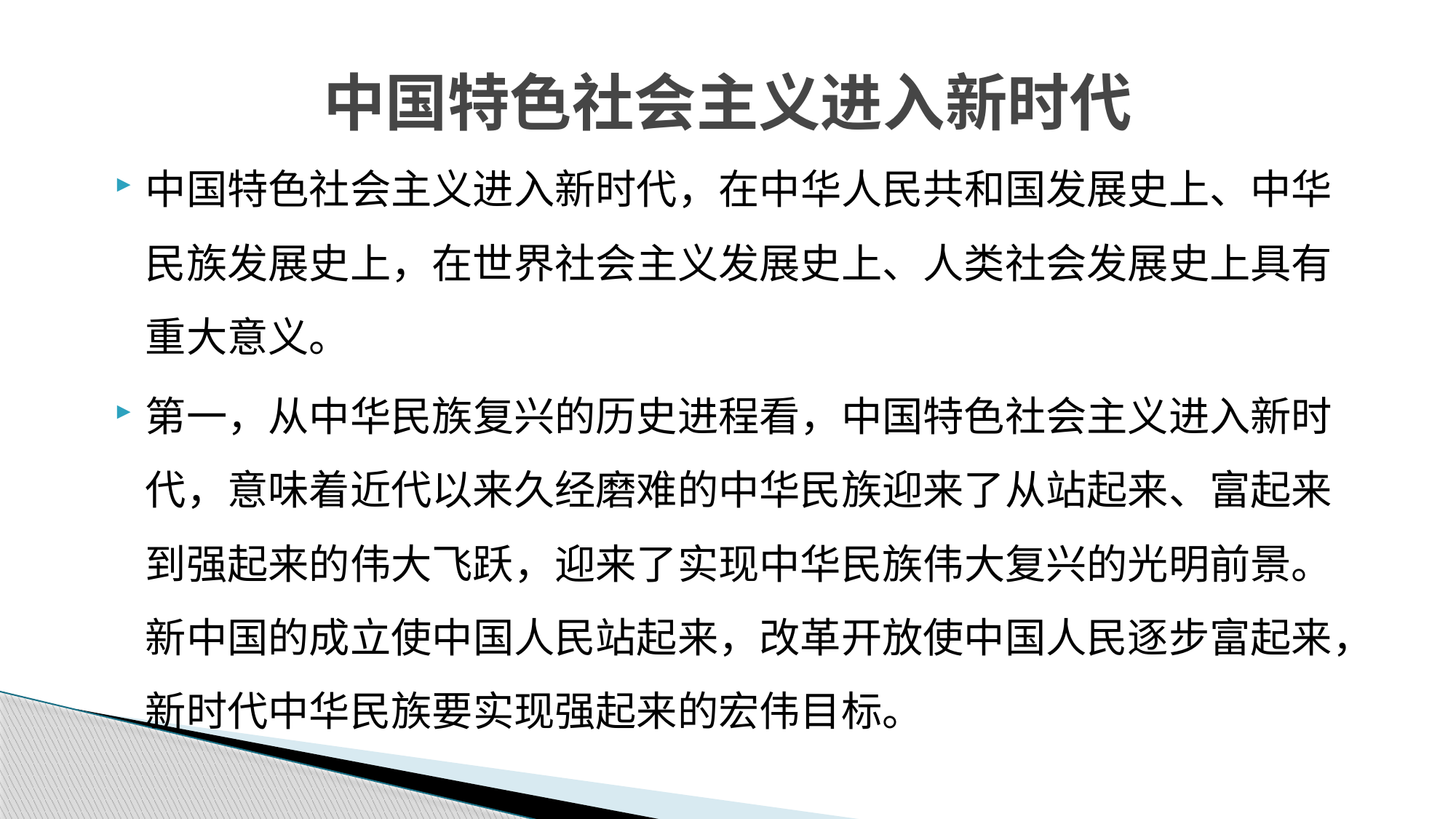

# 中国特色社会主义进入新时代
中国特色社会主义进入新时代，在中华人民共和国发展史上、中华民族发展史上，在世界社会主义发展史上、人类社会发展史上具有重大意义。
第一，从中华民族复兴的历史进程看，中国特色社会主义进入新时代，意味着近代以来久经磨难的中华民族迎来了从站起来、富起来到强起来的伟大飞跃，迎来了实现中华民族伟大复兴的光明前景。新中国的成立使中国人民站起来，改革开放使中国人民逐步富起来，新时代中华民族要实现强起来的宏伟目标。